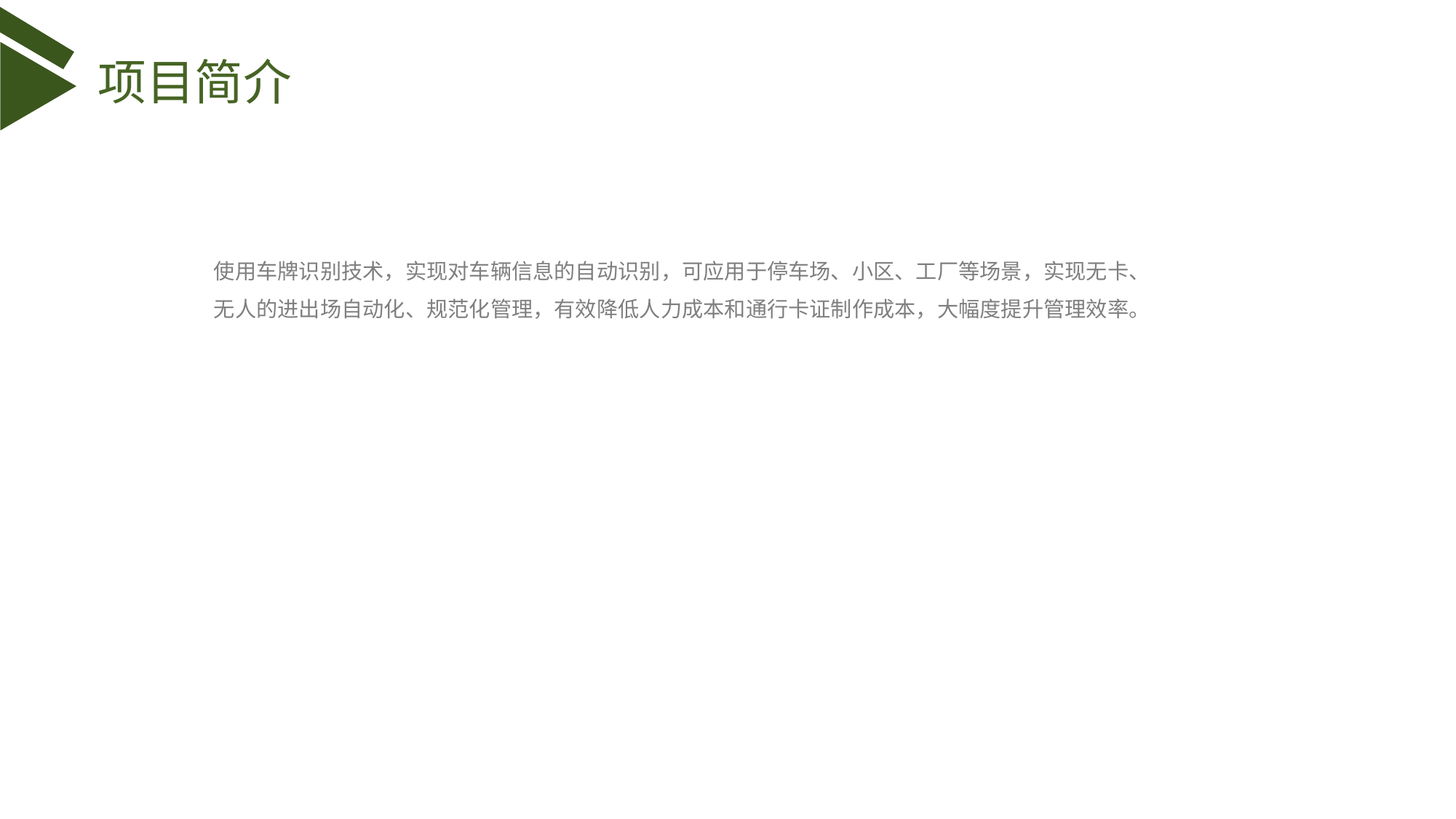

项目简介

使用车牌识别技术，实现对车辆信息的自动识别，可应用于停车场、小区、工厂等场景，实现无卡、无人的进出场自动化、规范化管理，有效降低人力成本和通行卡证制作成本，大幅度提升管理效率。